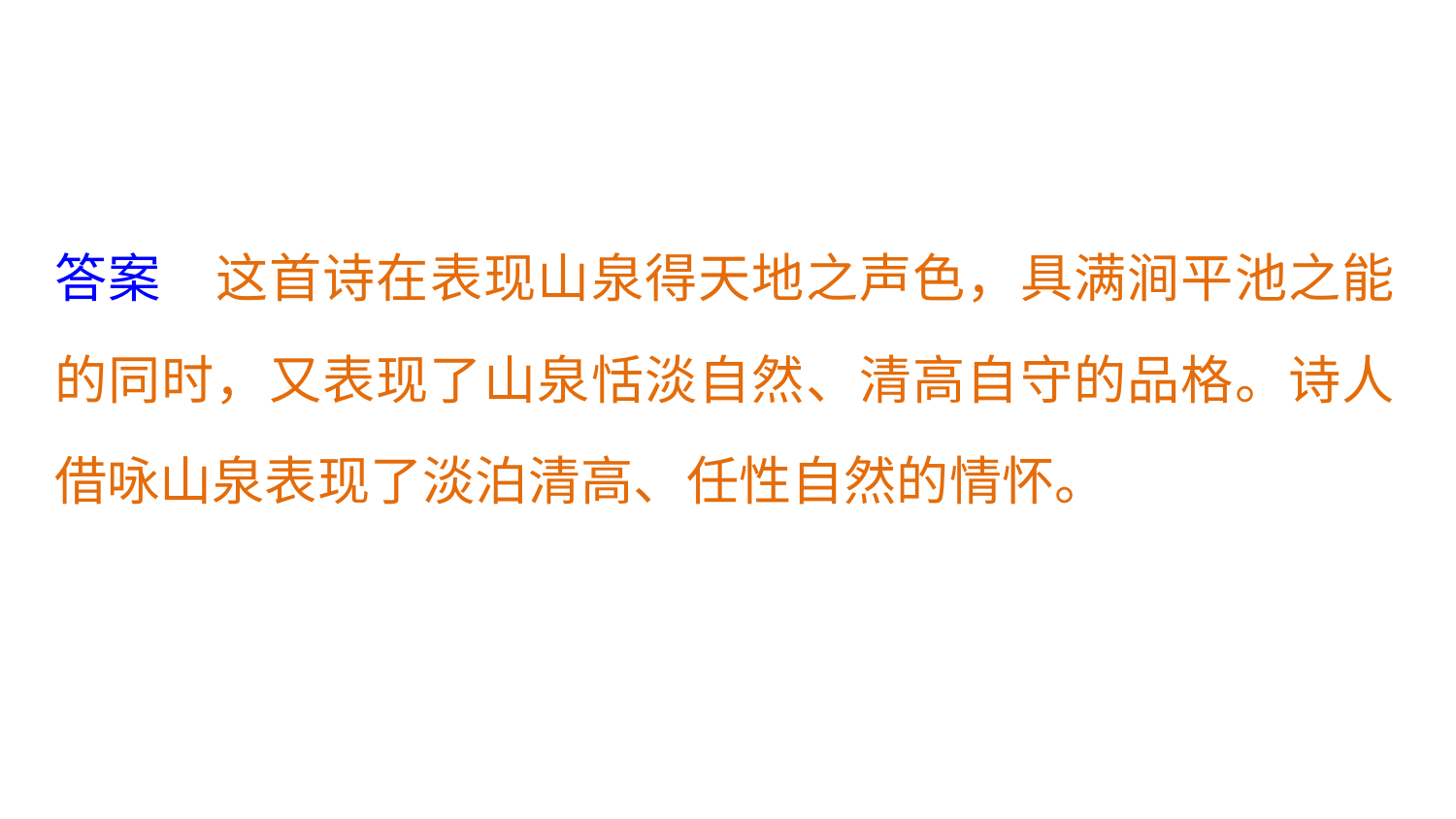

答案　这首诗在表现山泉得天地之声色，具满涧平池之能的同时，又表现了山泉恬淡自然、清高自守的品格。诗人借咏山泉表现了淡泊清高、任性自然的情怀。